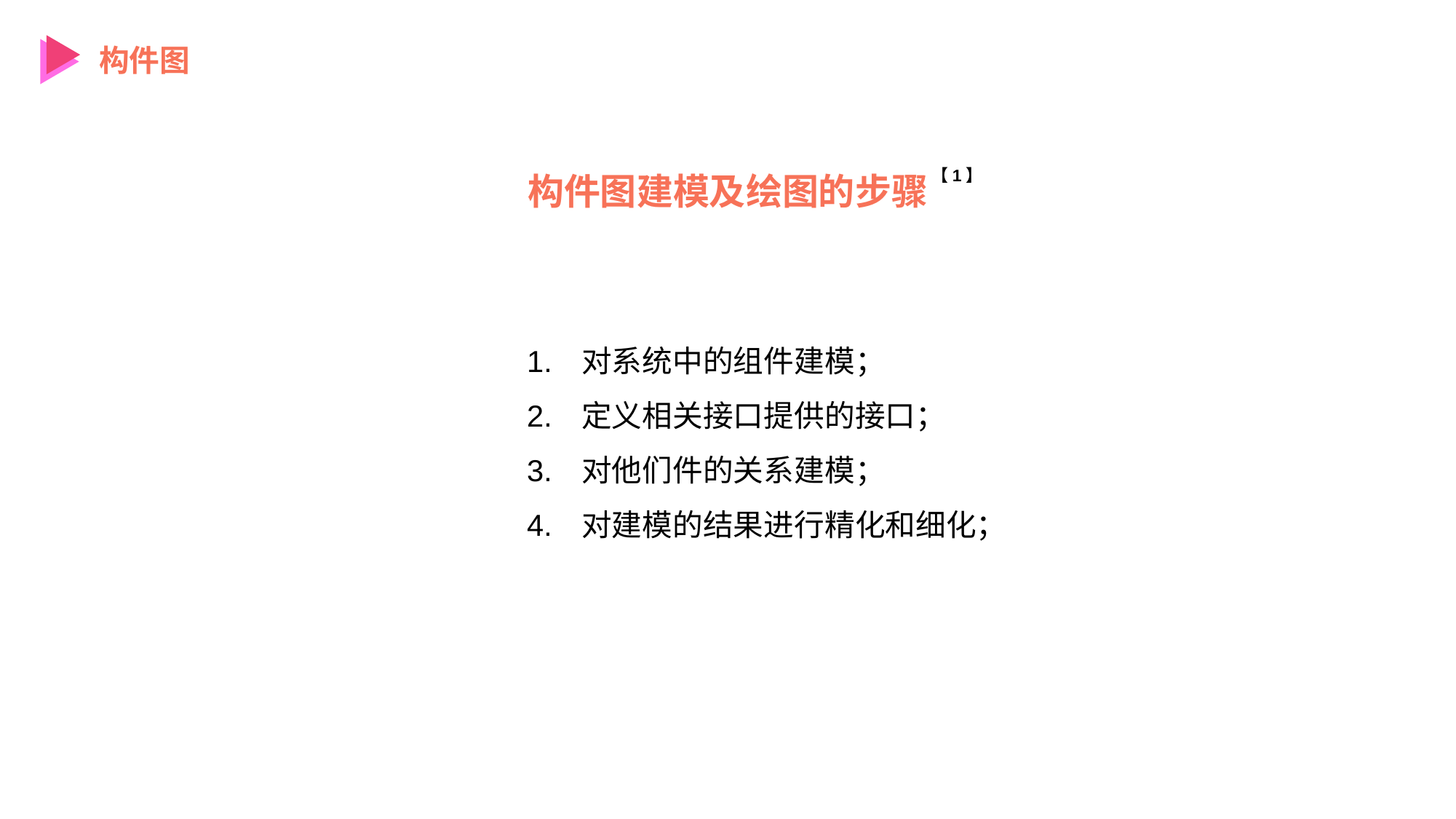

构件图
【1】
构件图建模及绘图的步骤
对系统中的组件建模；
定义相关接口提供的接口；
对他们件的关系建模；
对建模的结果进行精化和细化；